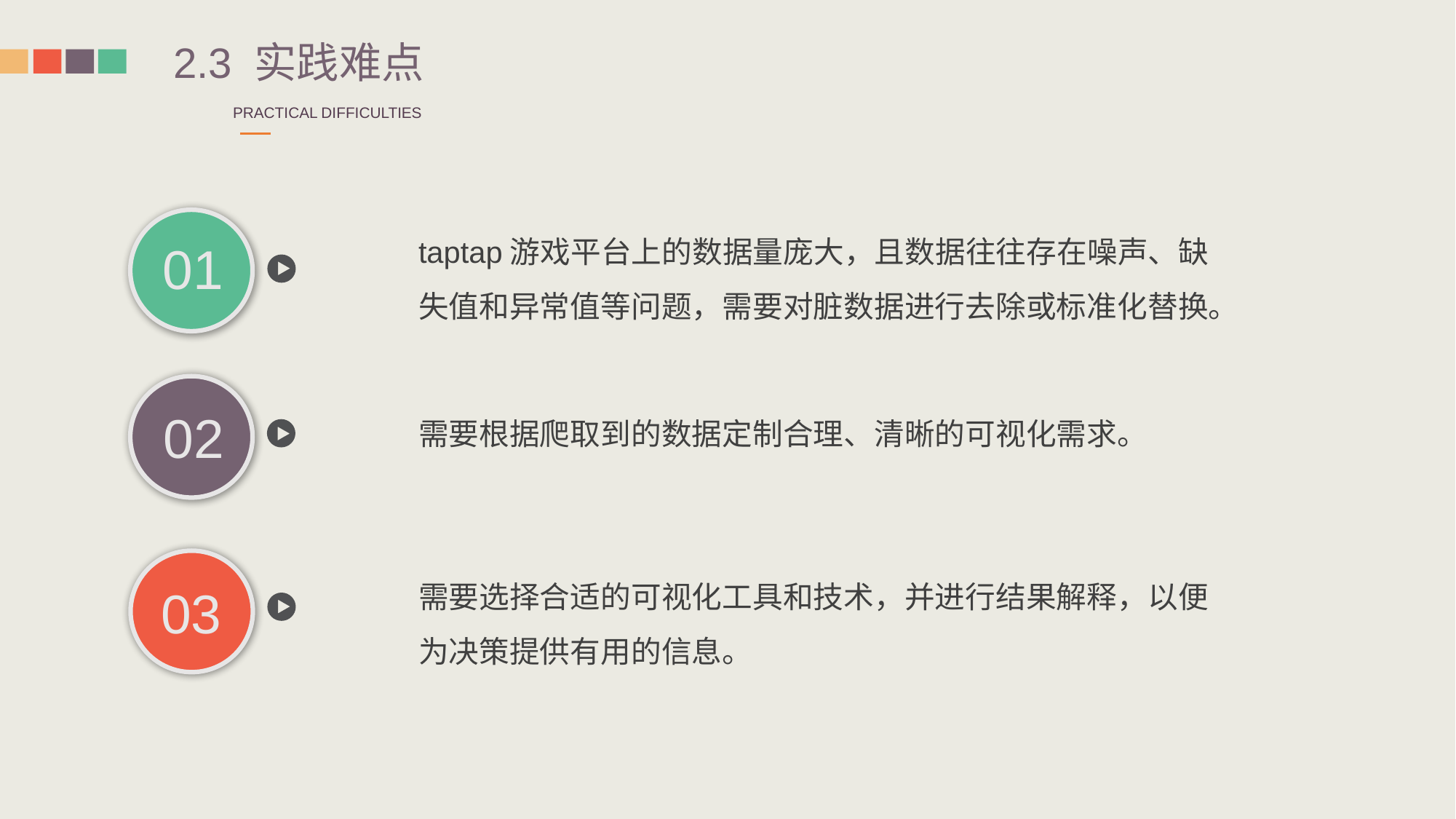

2.3 实践难点
PRACTICAL DIFFICULTIES

taptap游戏平台上的数据量庞大，且数据往往存在噪声、缺失值和异常值等问题，需要对脏数据进行去除或标准化替换。

01

02

需要根据爬取到的数据定制合理、清晰的可视化需求。

03
需要选择合适的可视化工具和技术，并进行结果解释，以便为决策提供有用的信息。